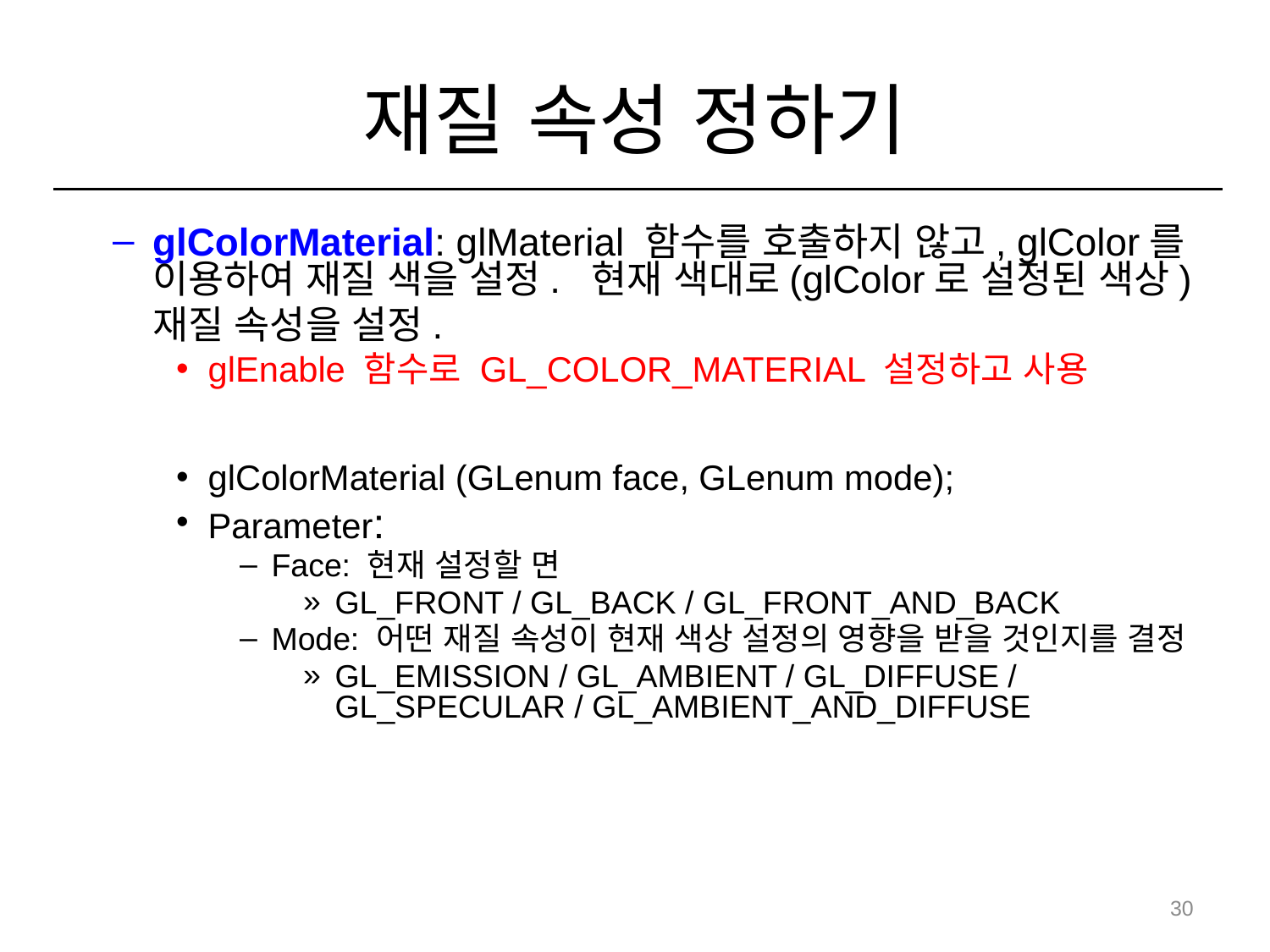

# 재질 속성 정하기
glColorMaterial: glMaterial 함수를 호출하지 않고, glColor를 이용하여 재질 색을 설정.  현재 색대로(glColor로 설정된 색상) 재질 속성을 설정.
glEnable 함수로 GL_COLOR_MATERIAL 설정하고 사용

glColorMaterial (GLenum face, GLenum mode);
Parameter:
Face: 현재 설정할 면
GL_FRONT / GL_BACK / GL_FRONT_AND_BACK
Mode: 어떤 재질 속성이 현재 색상 설정의 영향을 받을 것인지를 결정
GL_EMISSION / GL_AMBIENT / GL_DIFFUSE / GL_SPECULAR / GL_AMBIENT_AND_DIFFUSE
30